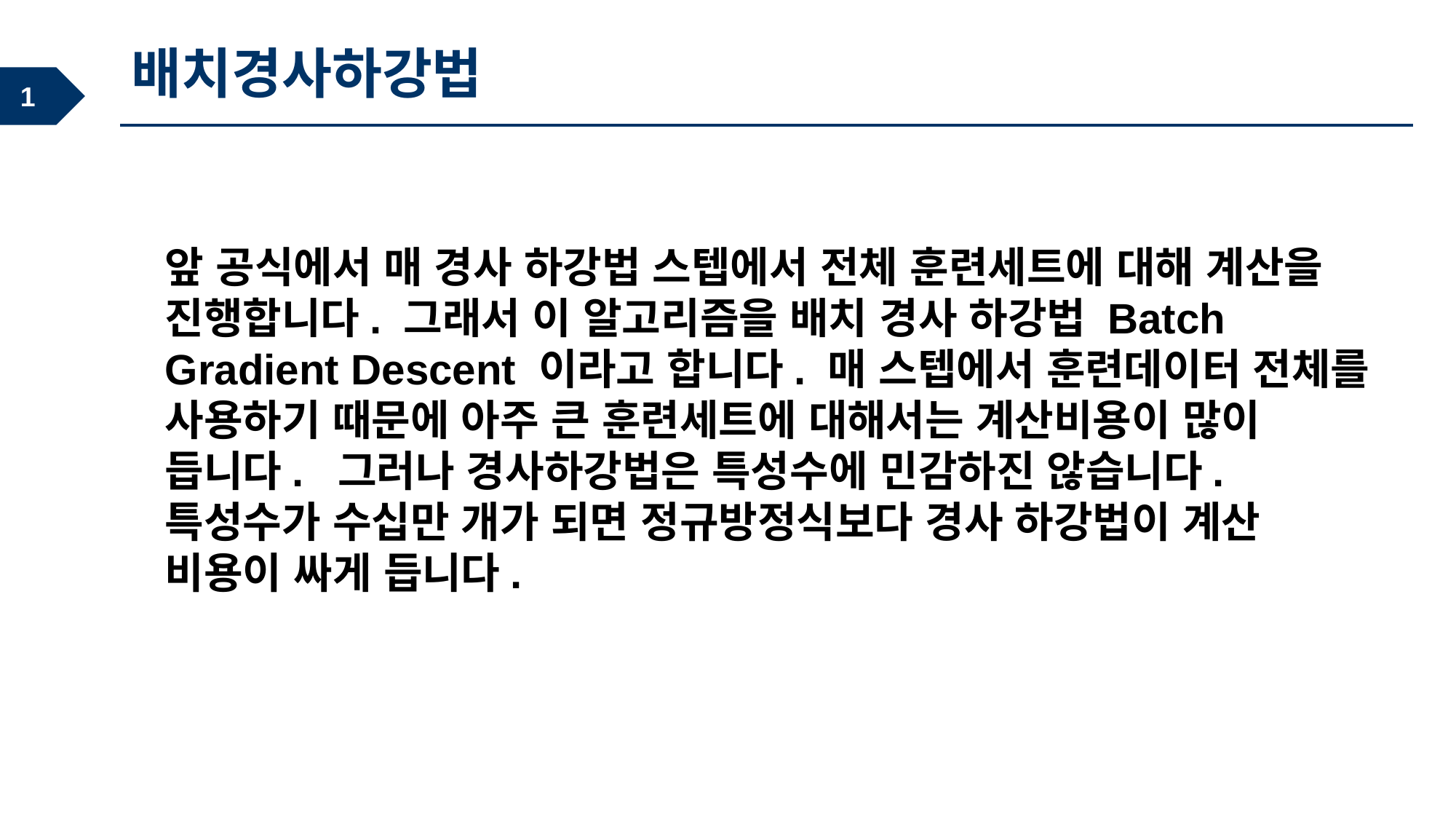

배치경사하강법
앞 공식에서 매 경사 하강법 스텝에서 전체 훈련세트에 대해 계산을 진행합니다. 그래서 이 알고리즘을 배치 경사 하강법 Batch Gradient Descent 이라고 합니다. 매 스텝에서 훈련데이터 전체를 사용하기 때문에 아주 큰 훈련세트에 대해서는 계산비용이 많이 듭니다.  그러나 경사하강법은 특성수에 민감하진 않습니다. 특성수가 수십만 개가 되면 정규방정식보다 경사 하강법이 계산 비용이 싸게 듭니다.